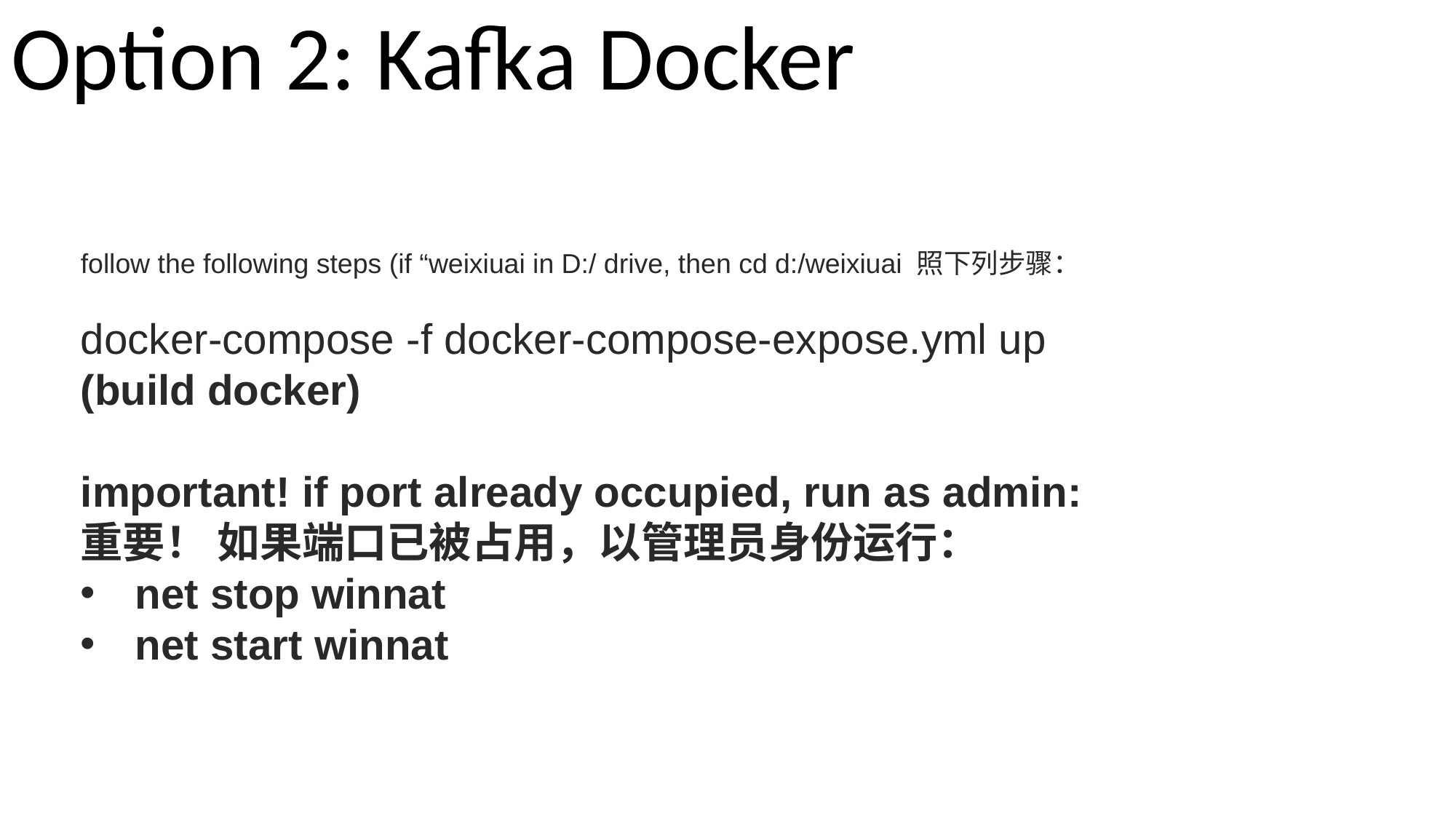

# Option 2: Kafka Docker
follow the following steps (if “weixiuai in D:/ drive, then cd d:/weixiuai 照下列步骤：

docker-compose -f docker-compose-expose.yml up
(build docker)

important! if port already occupied, run as admin:
重要！ 如果端口已被占用，以管理员身份运行：
net stop winnat
net start winnat